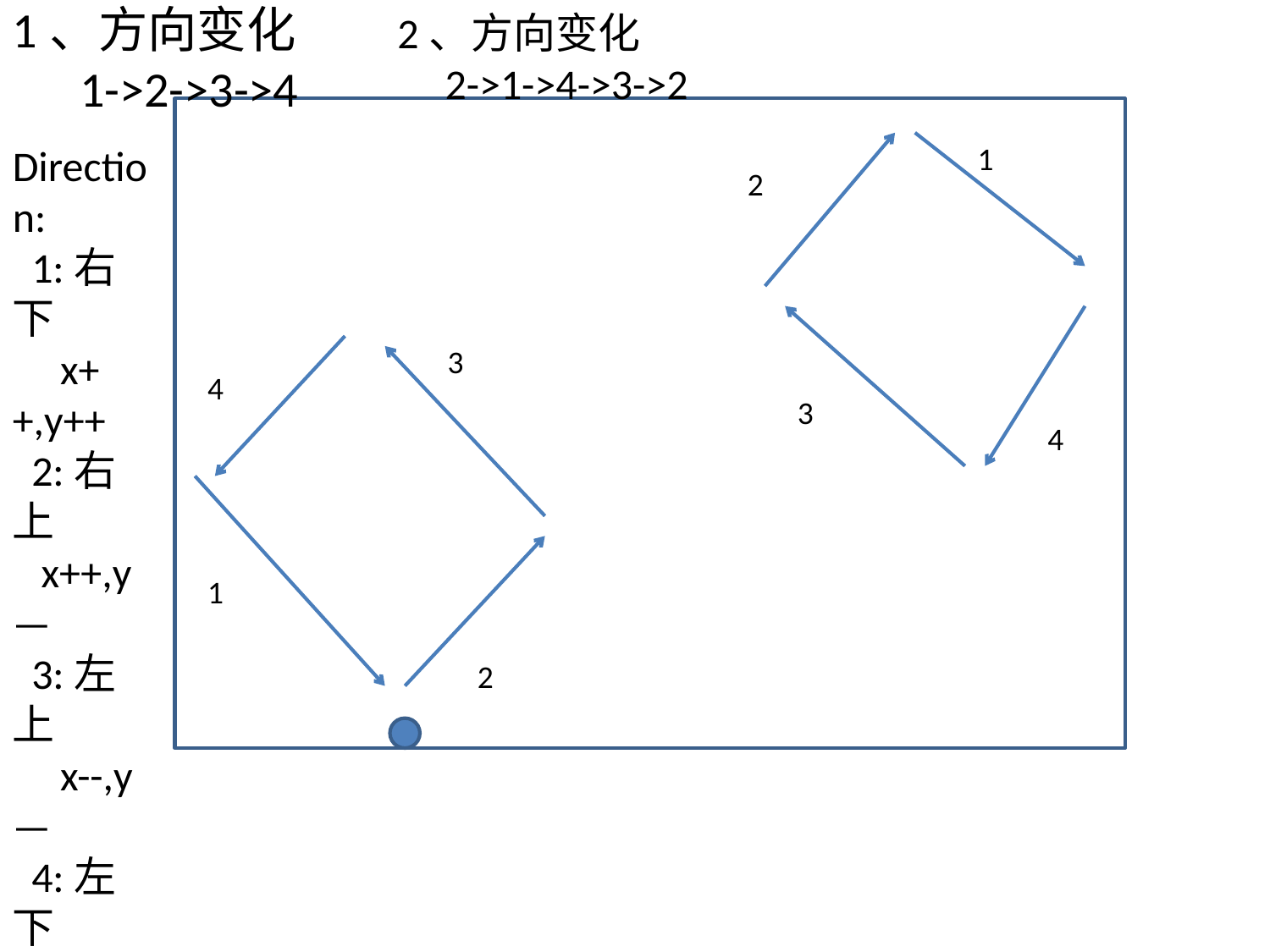

1、方向变化
      1->2->3->4
2、方向变化
     2->1->4->3->2

Direction:
  1:右下
     x++,y++
  2:右上
   x++,y—
  3:左上
     x--,y—
  4:左下
     x--,y++
1
2
3
4
3
4
1
2